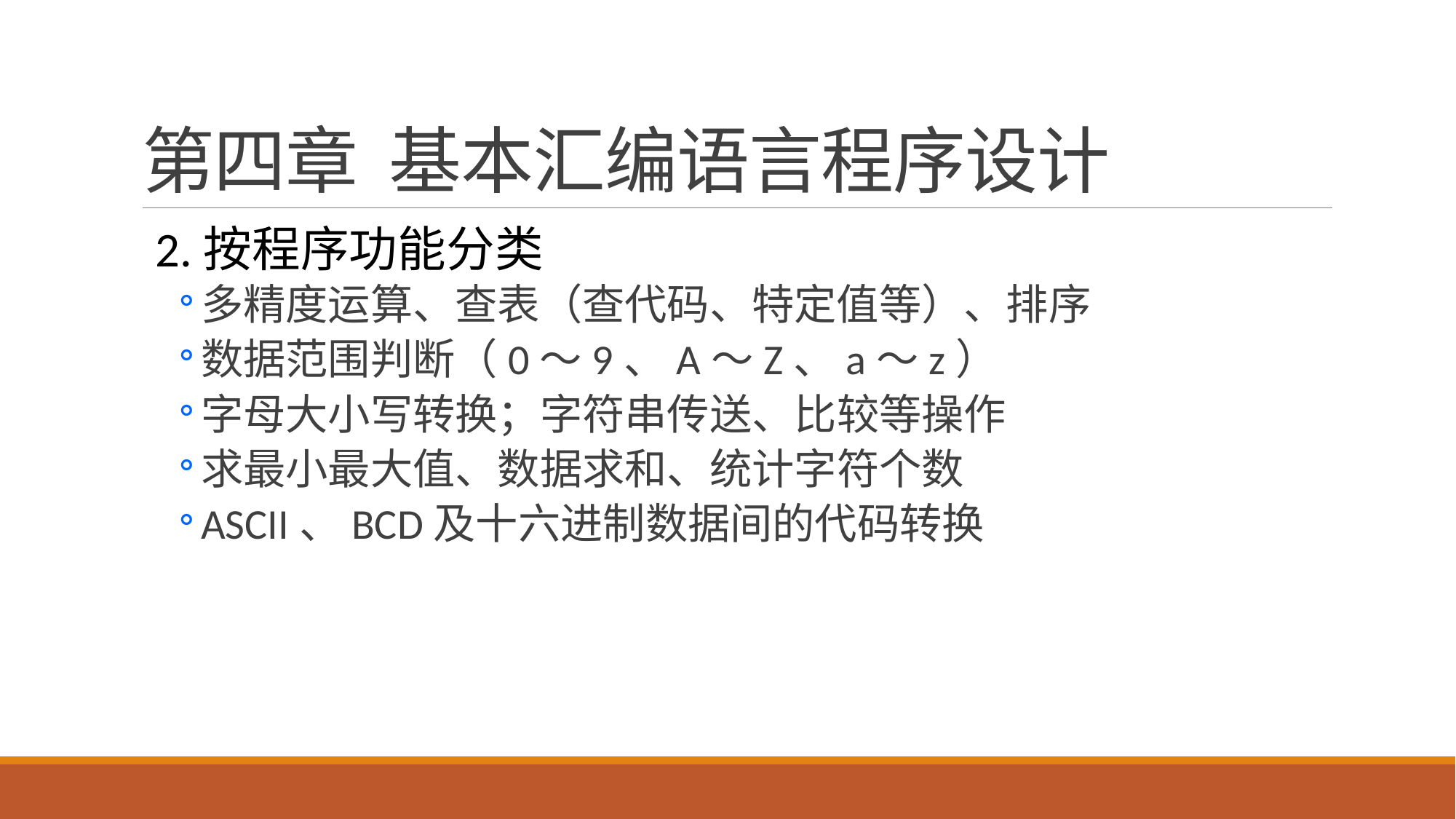

# 第四章  基本汇编语言程序设计
2.按程序功能分类
多精度运算、查表（查代码、特定值等）、排序
数据范围判断（0～9、A～Z、a～z）
字母大小写转换；字符串传送、比较等操作
求最小最大值、数据求和、统计字符个数
ASCII、BCD及十六进制数据间的代码转换